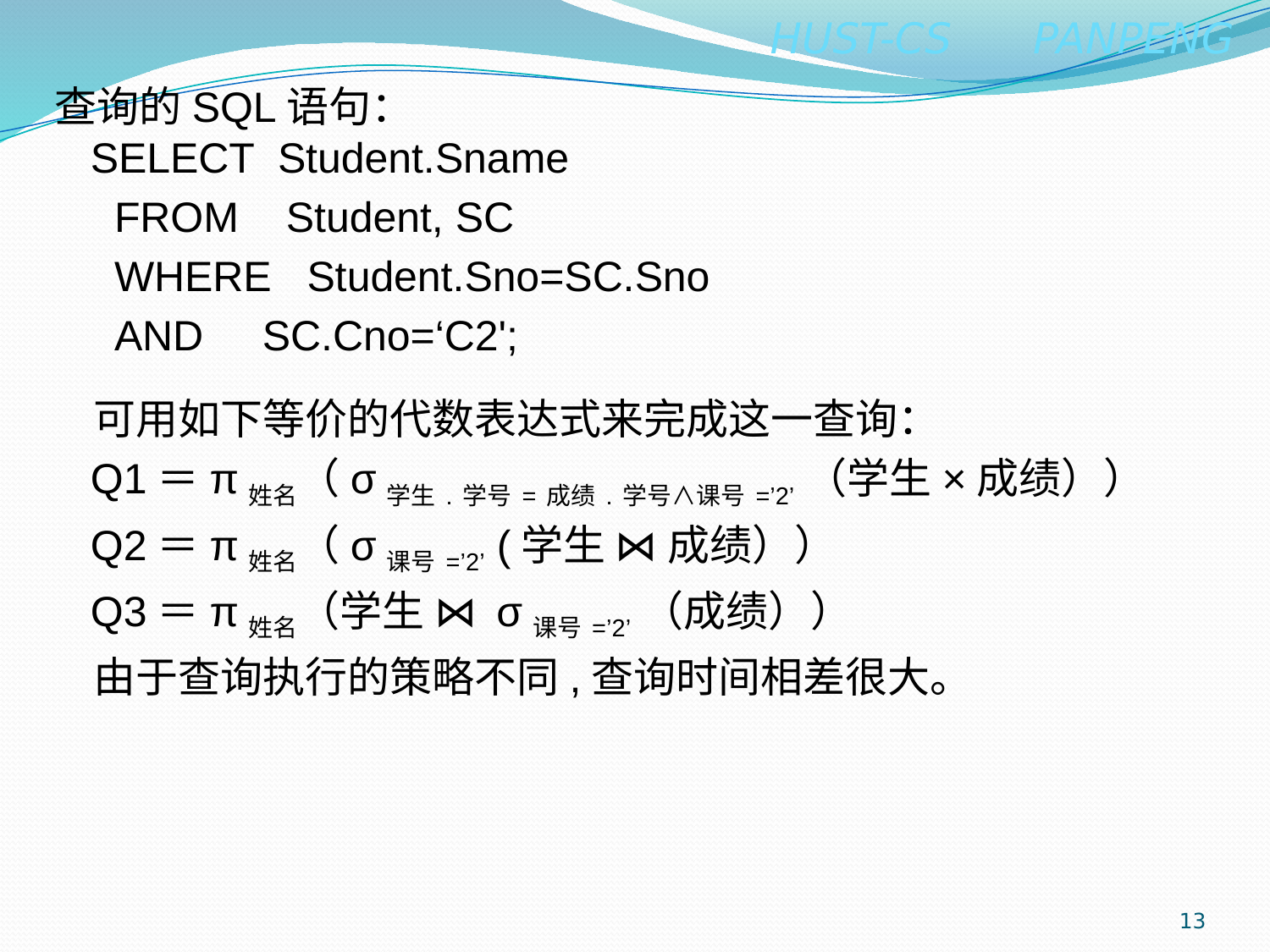

查询的SQL语句：
   SELECT  Student.Sname
	 FROM    Student, SC
	 WHERE   Student.Sno=SC.Sno
	 AND     SC.Cno=‘C2';

   可用如下等价的代数表达式来完成这一查询：
   Q1＝π姓名（σ学生.学号=成绩.学号∧课号=’2’（学生×成绩））
   Q2＝π姓名（σ课号=’2’ (学生 ⋈ 成绩））
   Q3＝π姓名（学生 ⋈ σ课号=’2’（成绩））
   由于查询执行的策略不同,查询时间相差很大。
13